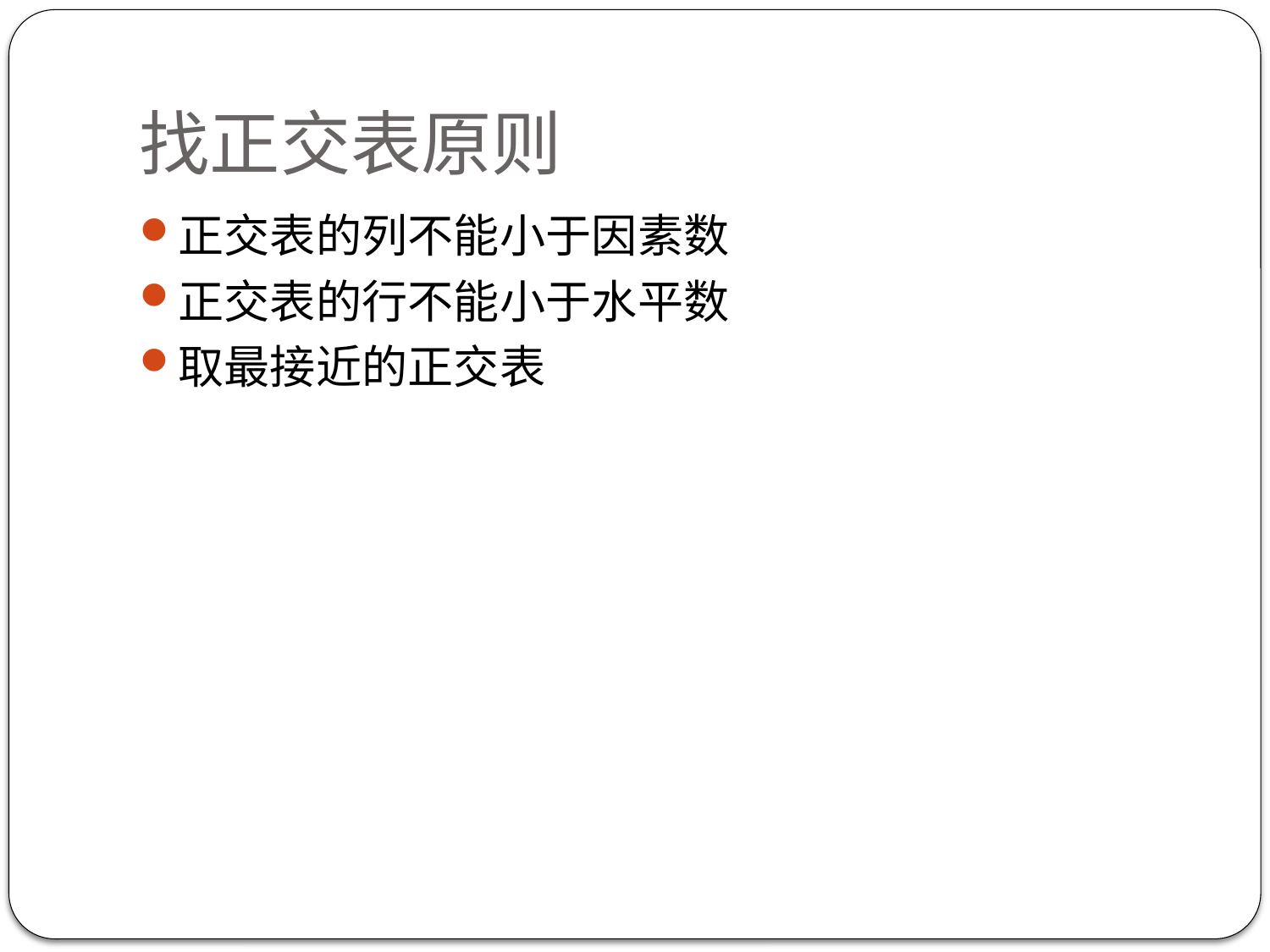

# 找正交表原则
正交表的列不能小于因素数
正交表的行不能小于水平数
取最接近的正交表